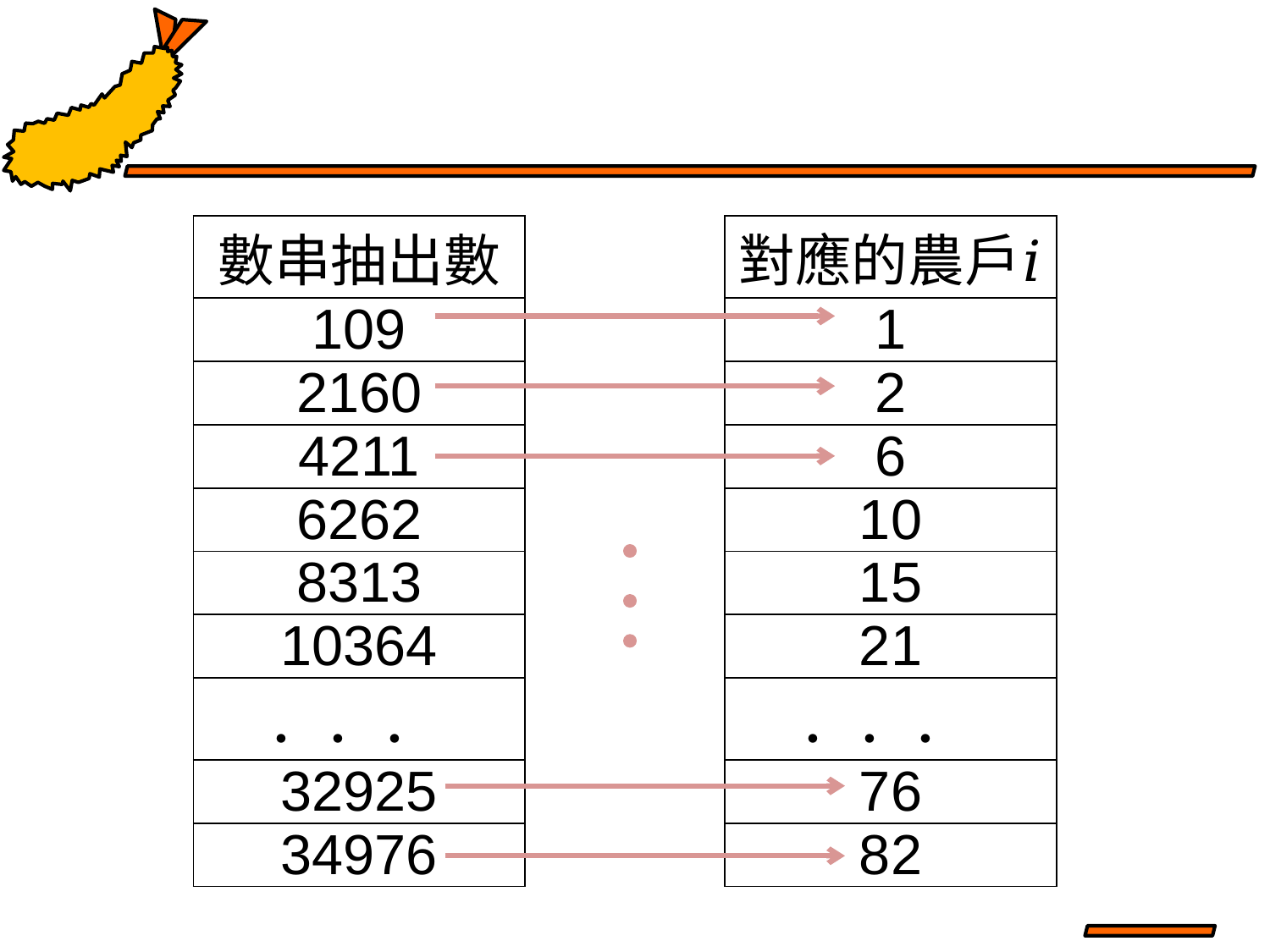

#
| 數串抽出數 |
| --- |
| 109 |
| 2160 |
| 4211 |
| 6262 |
| 8313 |
| 10364 |
| ．．． |
| 32925 |
| 34976 |
| 對應的農戶𝑖 |
| --- |
| 1 |
| 2 |
| 6 |
| 10 |
| 15 |
| 21 |
| ．．． |
| 76 |
| 82 |